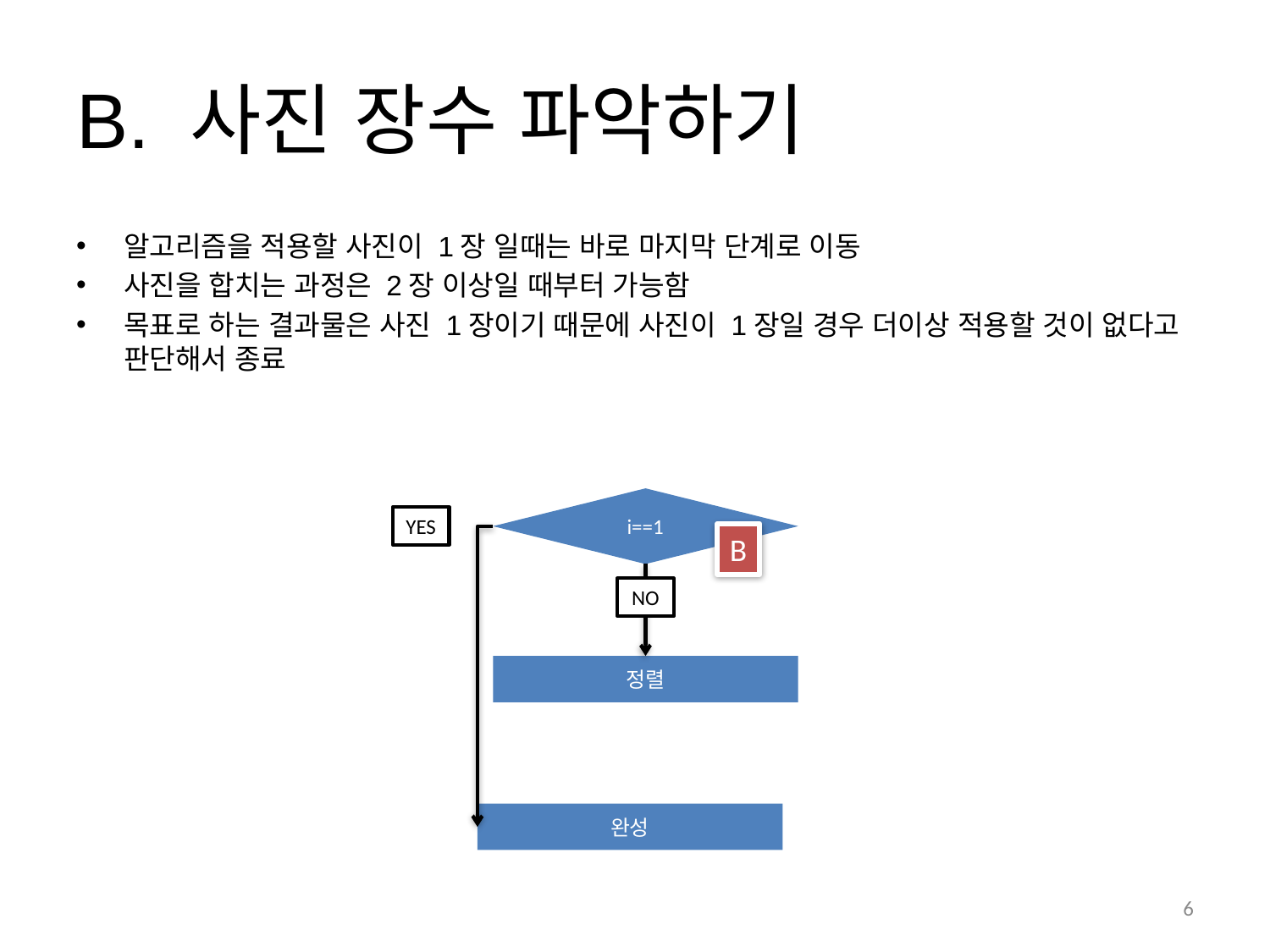

# B. 사진 장수 파악하기
알고리즘을 적용할 사진이 1장 일때는 바로 마지막 단계로 이동
사진을 합치는 과정은 2장 이상일 때부터 가능함
목표로 하는 결과물은 사진 1장이기 때문에 사진이 1장일 경우 더이상 적용할 것이 없다고 판단해서 종료
i==1
YES
B
NO
정렬
완성
6